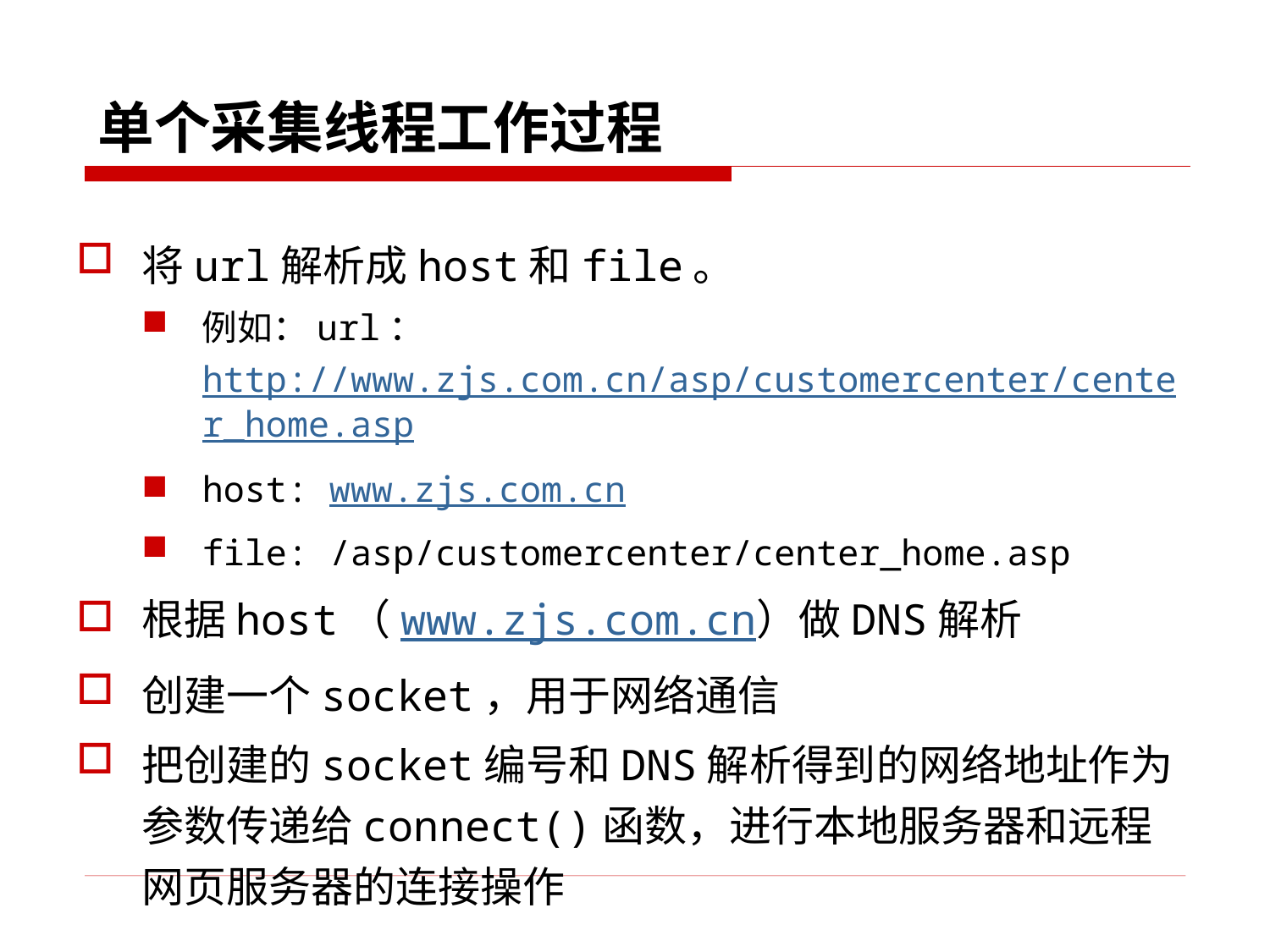

单个采集线程工作过程
将url解析成host和file。
例如：url： http://www.zjs.com.cn/asp/customercenter/center_home.asp
host: www.zjs.com.cn
file: /asp/customercenter/center_home.asp
根据host（www.zjs.com.cn）做DNS解析
创建一个socket，用于网络通信
把创建的socket编号和DNS解析得到的网络地址作为参数传递给connect()函数，进行本地服务器和远程网页服务器的连接操作

26